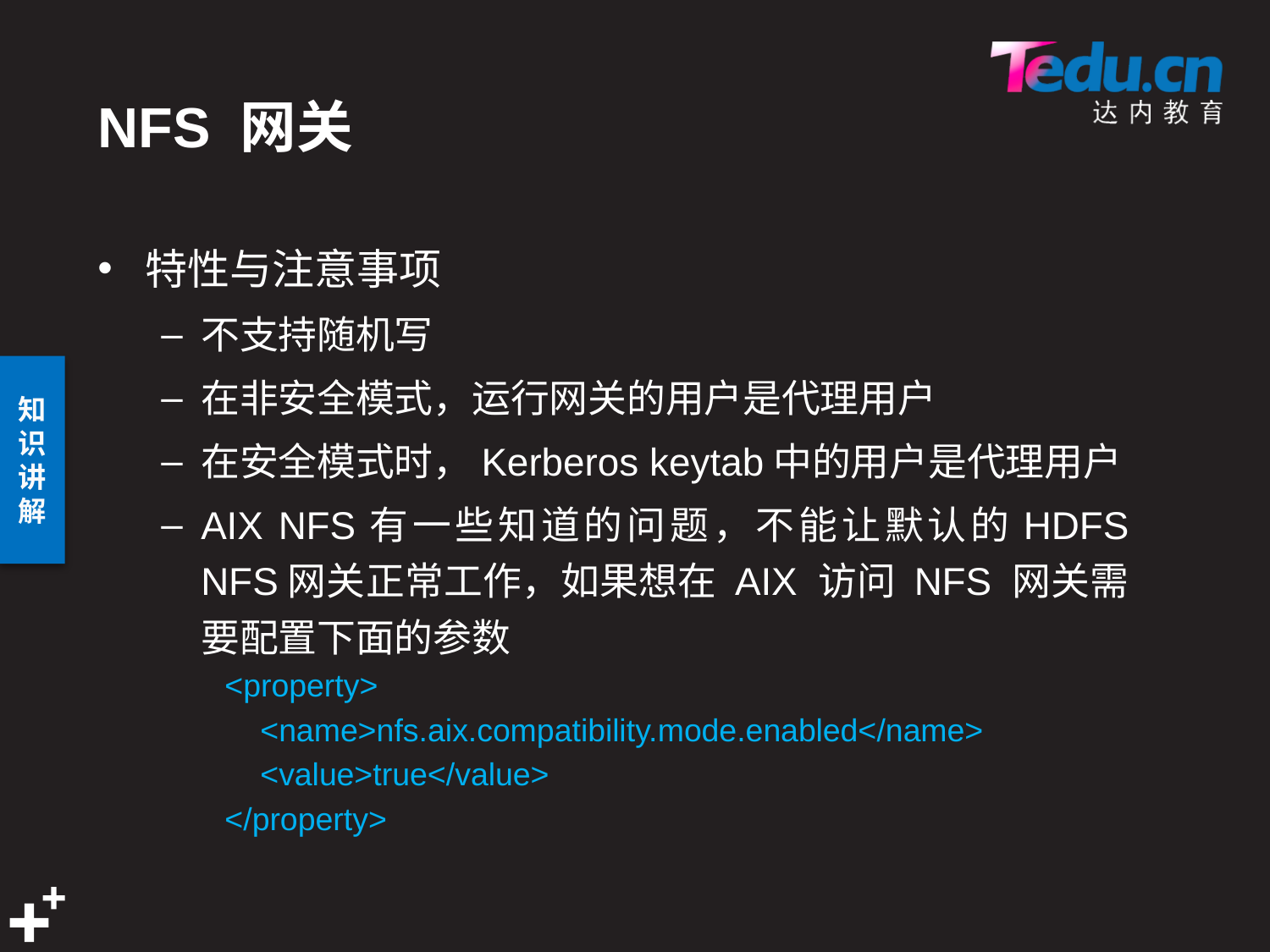

# NFS 网关
特性与注意事项
不支持随机写
在非安全模式，运行网关的用户是代理用户
在安全模式时，Kerberos keytab中的用户是代理用户
AIX NFS有一些知道的问题，不能让默认的HDFS NFS网关正常工作，如果想在 AIX 访问 NFS 网关需要配置下面的参数
<property>
    <name>nfs.aix.compatibility.mode.enabled</name>
    <value>true</value>
</property>